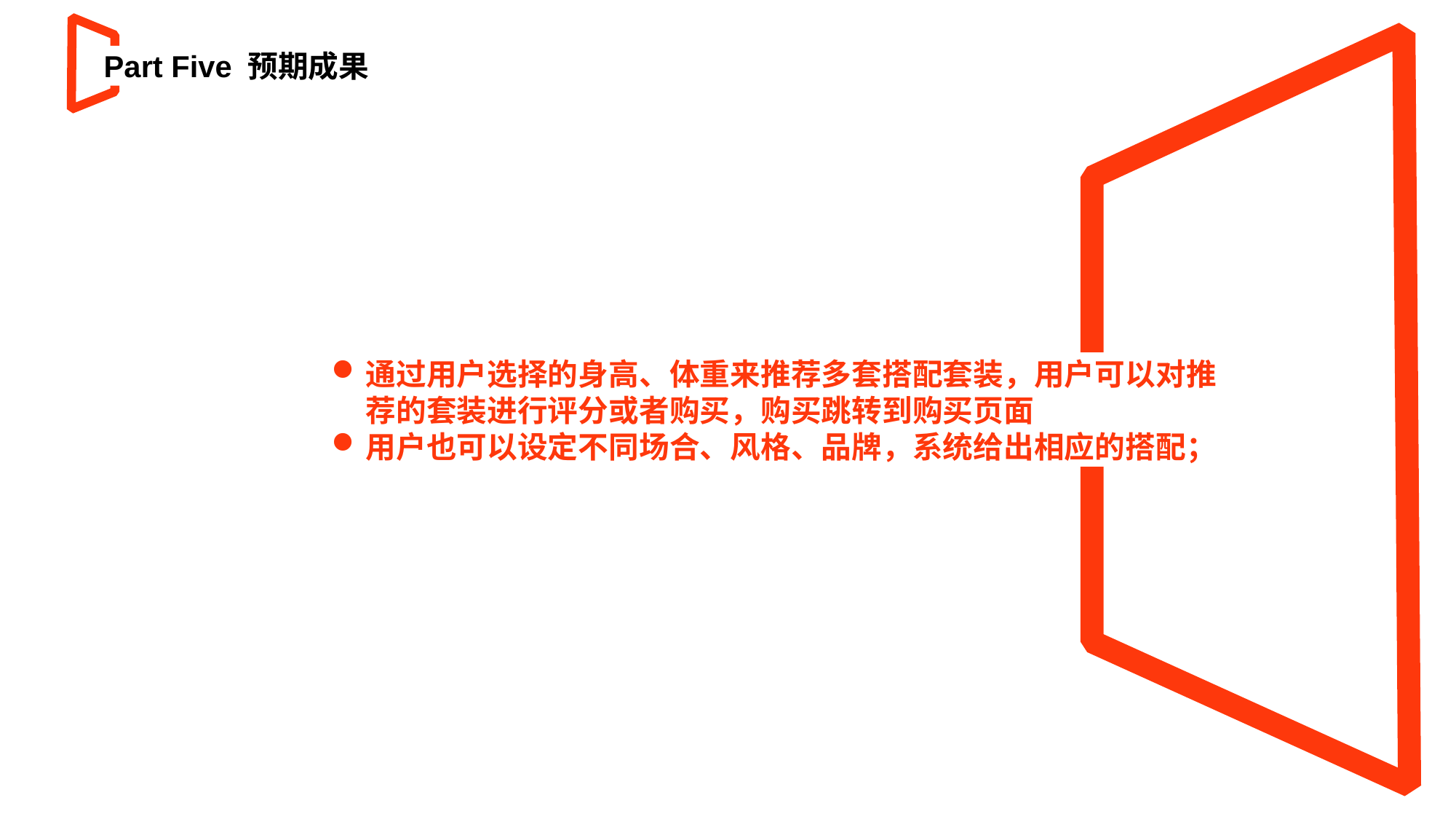

Part Five 预期成果

通过用户选择的身高、体重来推荐多套搭配套装，用户可以对推荐的套装进行评分或者购买，购买跳转到购买页面
用户也可以设定不同场合、风格、品牌，系统给出相应的搭配；